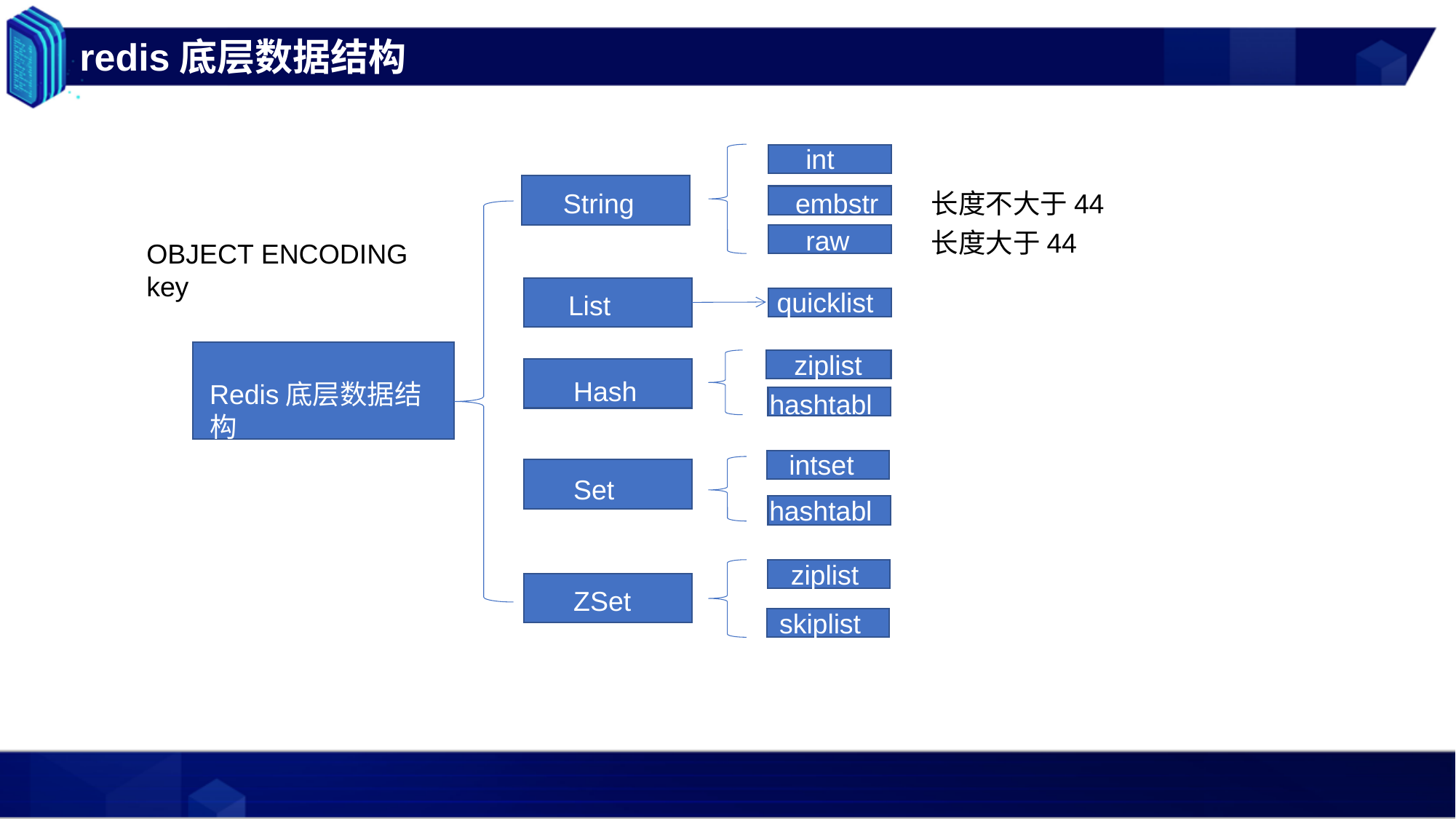

redis底层数据结构
int

String
embstr
长度不大于44

raw
长度大于44

OBJECT ENCODING key

quicklist
List

ziplist

Hash
Redis底层数据结构
hashtable

intset

Set
hashtable

ziplist

ZSet
skiplist